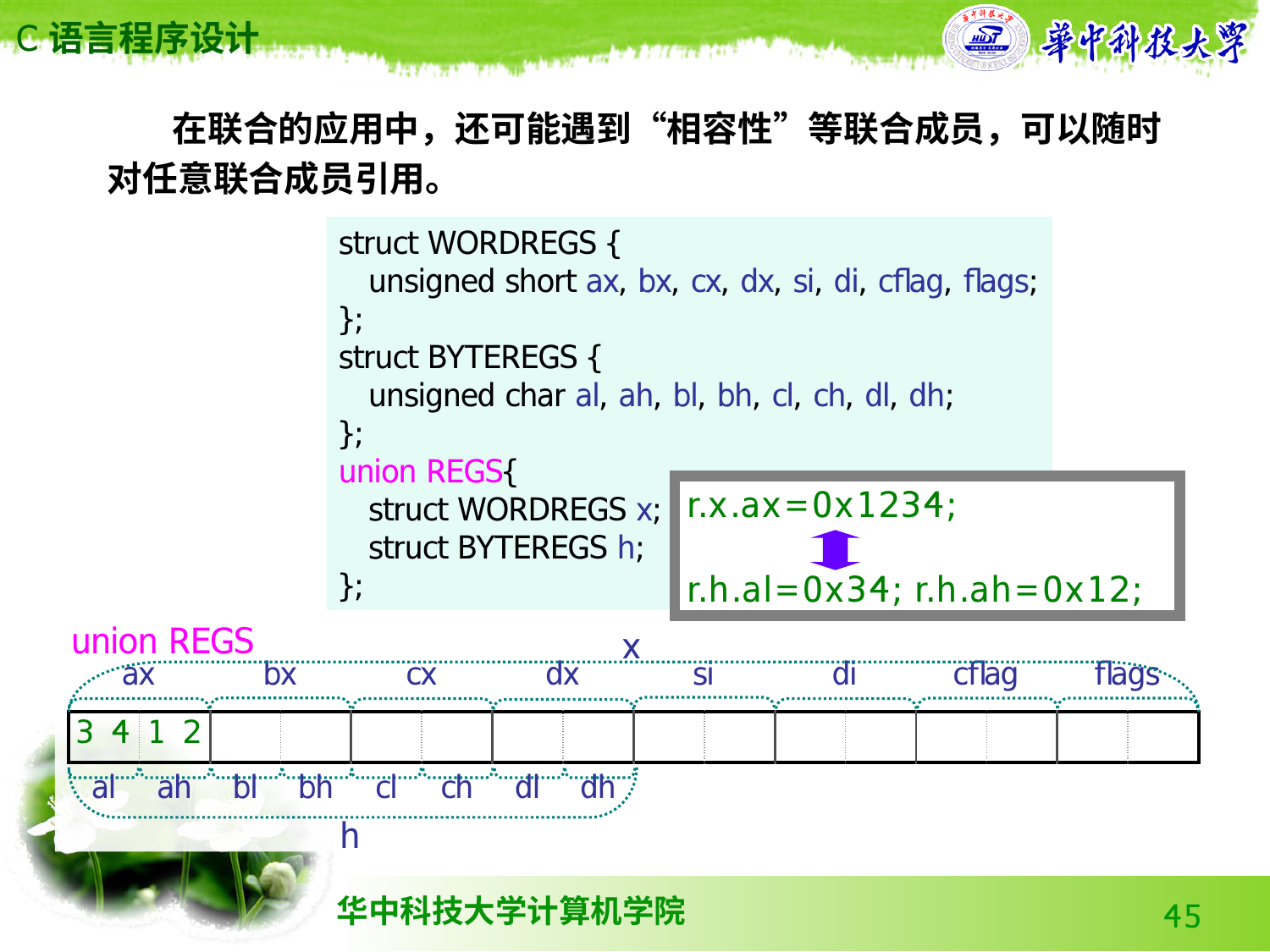

在联合的应用中，还可能遇到“相容性”等联合成员，可以随时对任意联合成员引用。

struct WORDREGS {
   unsigned short ax, bx, cx, dx, si, di, cflag, flags;
};
struct BYTEREGS {
   unsigned char al, ah, bl, bh, cl, ch, dl, dh;
};
union REGS{
   struct WORDREGS x;
   struct BYTEREGS h;
};
r.x.ax=0x1234;

r.h.al=0x34; r.h.ah=0x12;

union REGS
x

| ax | bx | cx | dx | si | di | cflag | flags |
| --- | --- | --- | --- | --- | --- | --- | --- |

|  |  |  |  |  |  |  |  |  |  |  |  |  |  |  |  |
| --- | --- | --- | --- | --- | --- | --- | --- | --- | --- | --- | --- | --- | --- | --- | --- |
| 3 | 4 | 1 | 2 |
| --- | --- | --- | --- |

| al | ah | bl | bh | cl | ch | dl | dh |  |  |  |  |  |  |  |  |
| --- | --- | --- | --- | --- | --- | --- | --- | --- | --- | --- | --- | --- | --- | --- | --- |
h
45